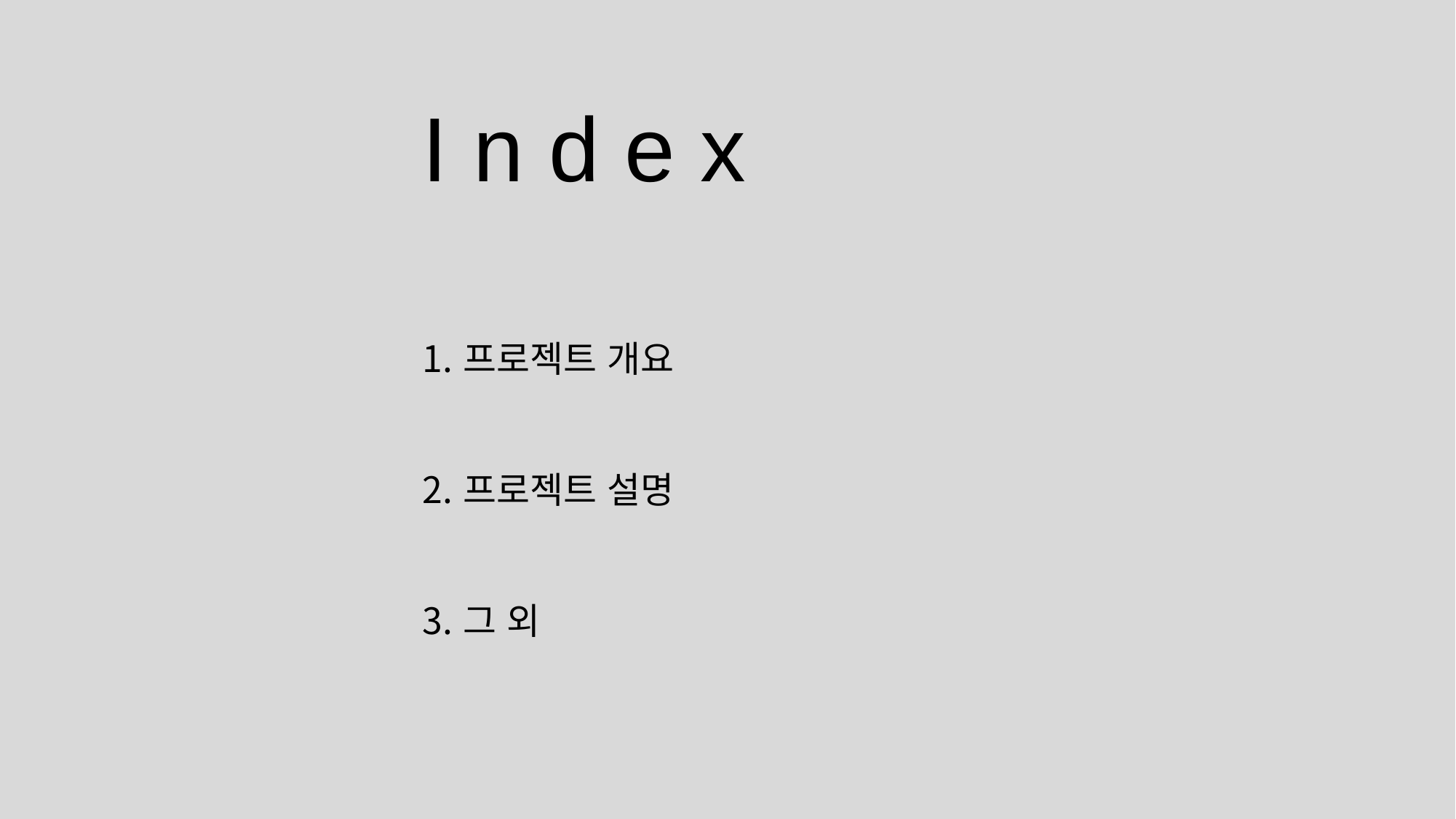

# I n d e x
프로젝트 개요
프로젝트 설명
그 외